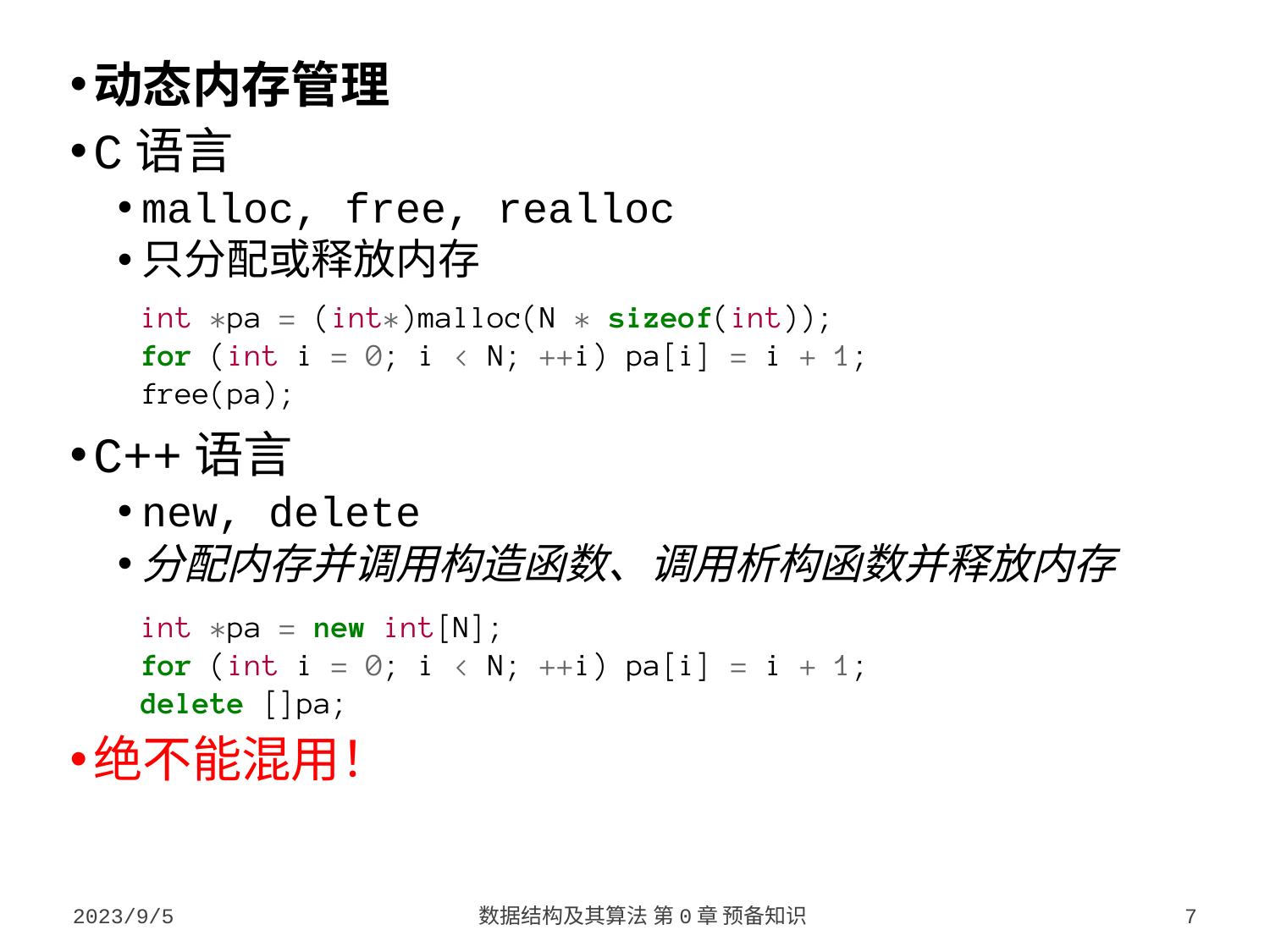

动态内存管理
C语言
malloc, free, realloc
只分配或释放内存

C++语言
new, delete
分配内存并调用构造函数、调用析构函数并释放内存

绝不能混用！
int *pa = (int*)malloc(N * sizeof(int));
for (int i = 0; i < N; ++i) pa[i] = i + 1;
free(pa);
int *pa = new int[N];
for (int i = 0; i < N; ++i) pa[i] = i + 1;
delete []pa;
2023/9/5
数据结构及其算法 第0章 预备知识
7